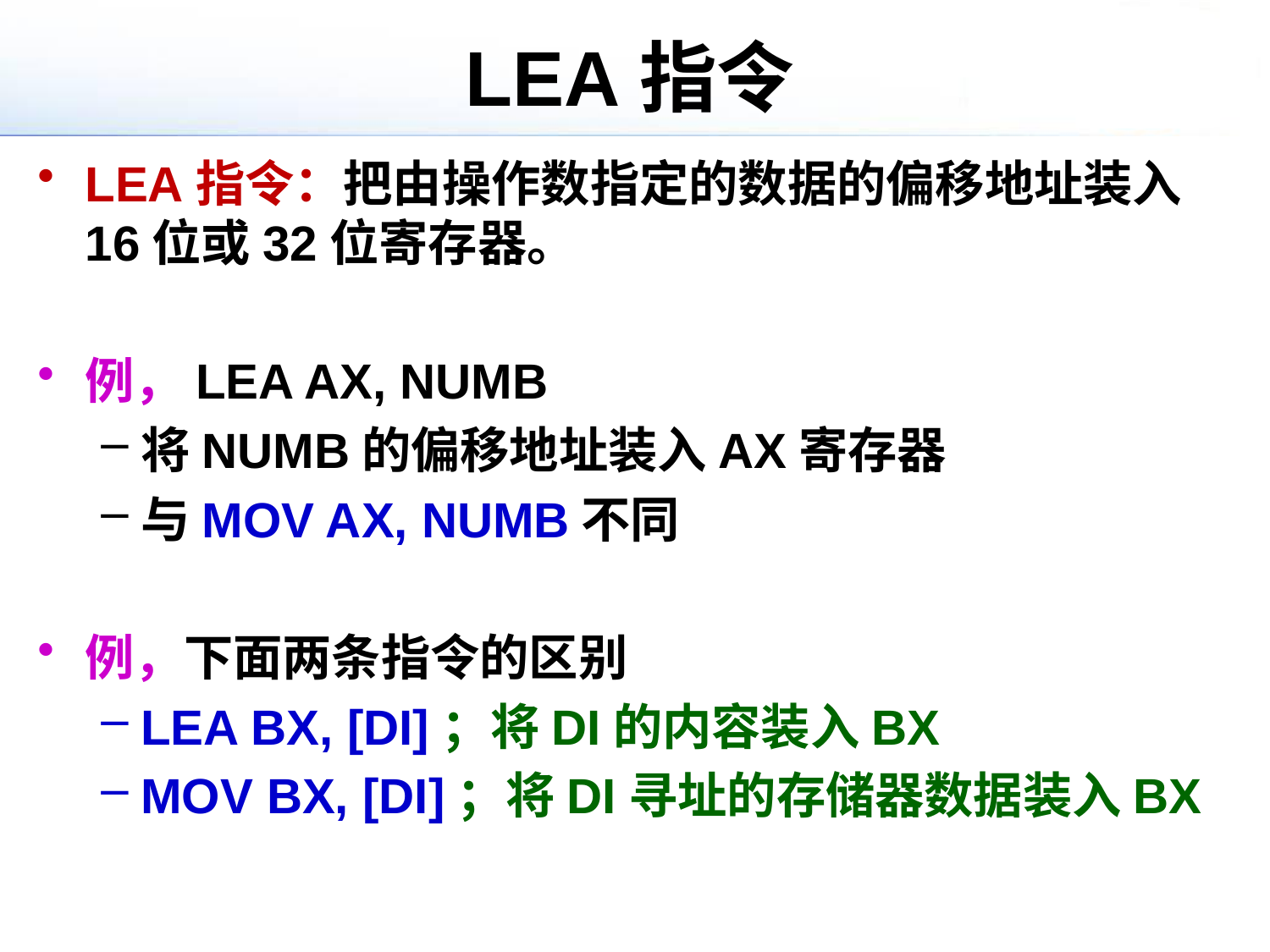

# LEA指令
LEA指令：把由操作数指定的数据的偏移地址装入16位或32位寄存器。

例，LEA AX, NUMB
将NUMB的偏移地址装入AX寄存器
与MOV AX, NUMB不同

例，下面两条指令的区别
LEA BX, [DI]；将DI的内容装入BX
MOV BX, [DI]；将DI寻址的存储器数据装入BX